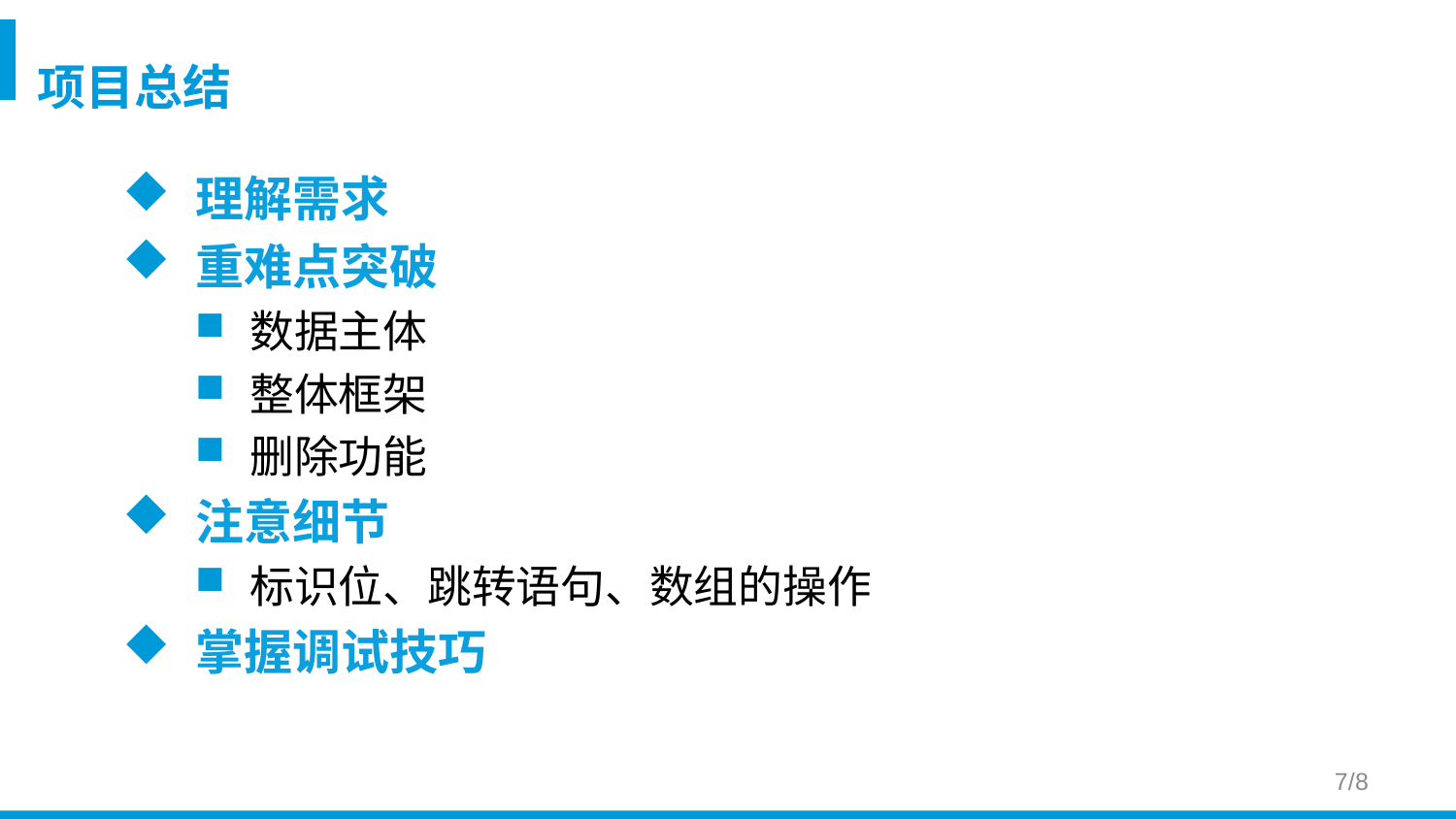

# 项目总结
理解需求
重难点突破
数据主体
整体框架
删除功能
注意细节
标识位、跳转语句、数组的操作
掌握调试技巧
7/8